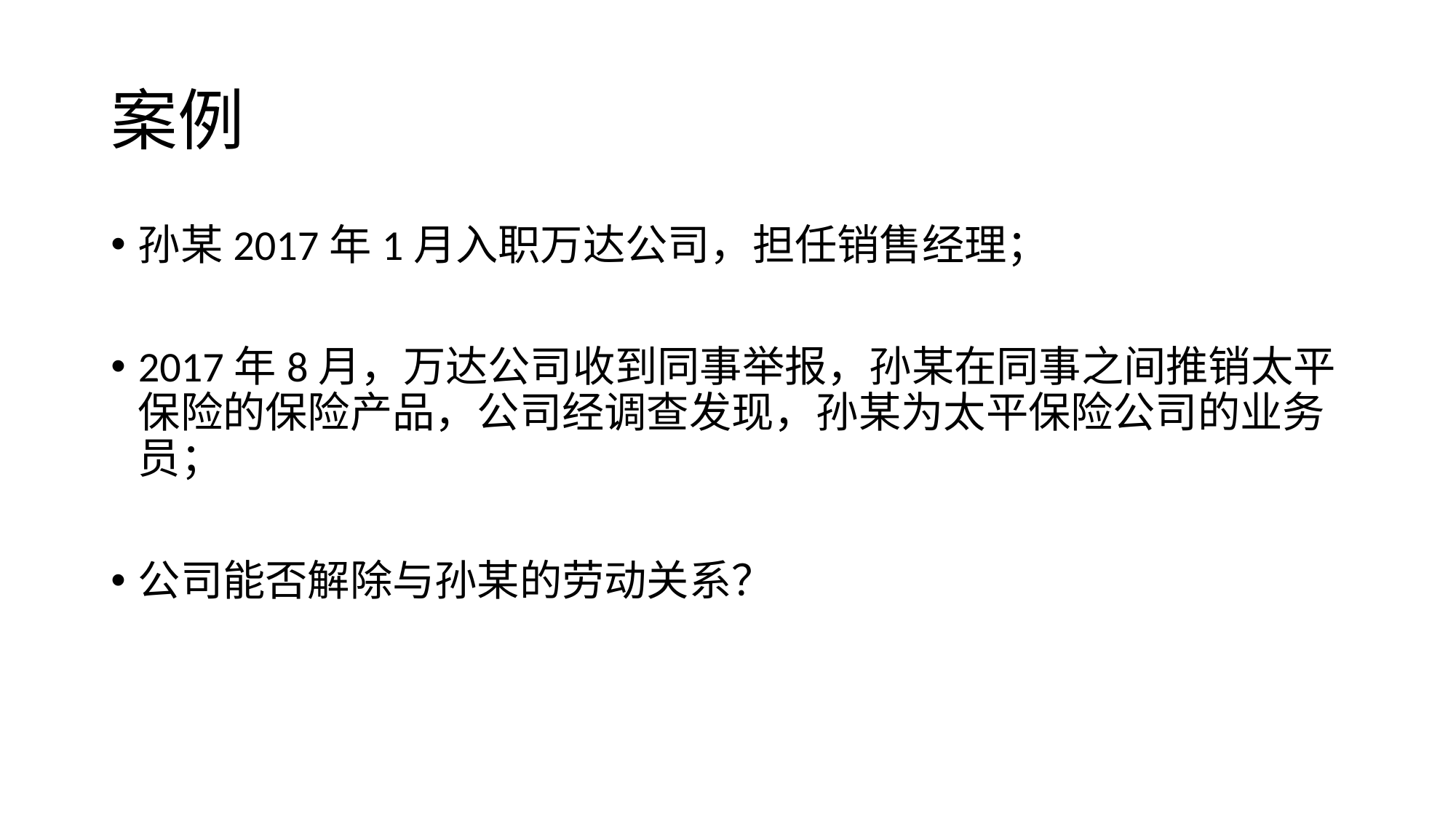

# 案例
孙某2017年1月入职万达公司，担任销售经理；

2017年8月，万达公司收到同事举报，孙某在同事之间推销太平保险的保险产品，公司经调查发现，孙某为太平保险公司的业务员；

公司能否解除与孙某的劳动关系？